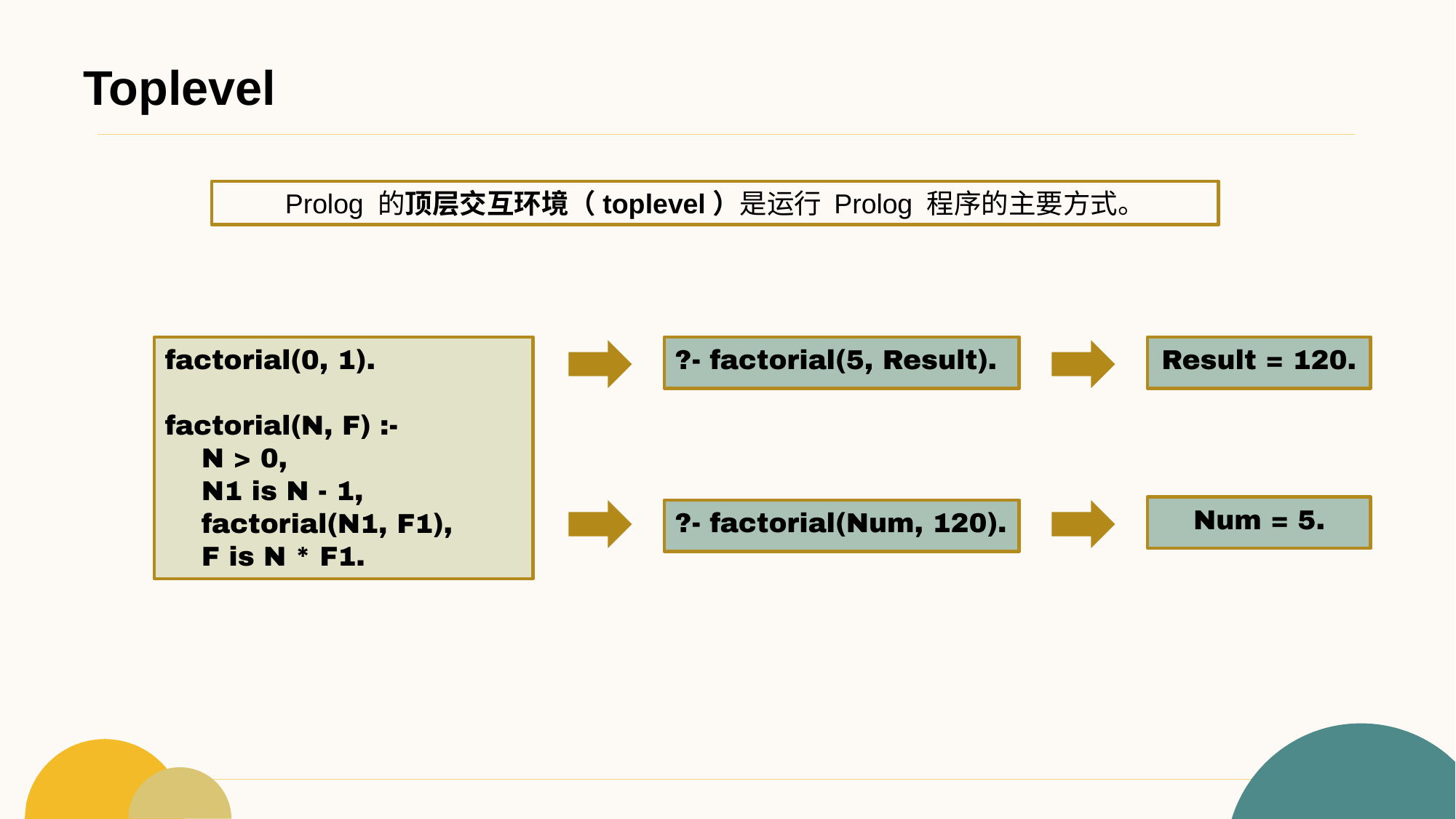

# Toplevel
Prolog 的顶层交互环境（toplevel）是运行 Prolog 程序的主要方式。
factorial(0, 1).

factorial(N, F) :-
    N > 0,
    N1 is N - 1,
    factorial(N1, F1),
    F is N * F1.

?- factorial(5, Result).
Result = 120.

Num = 5.

?- factorial(Num, 120).